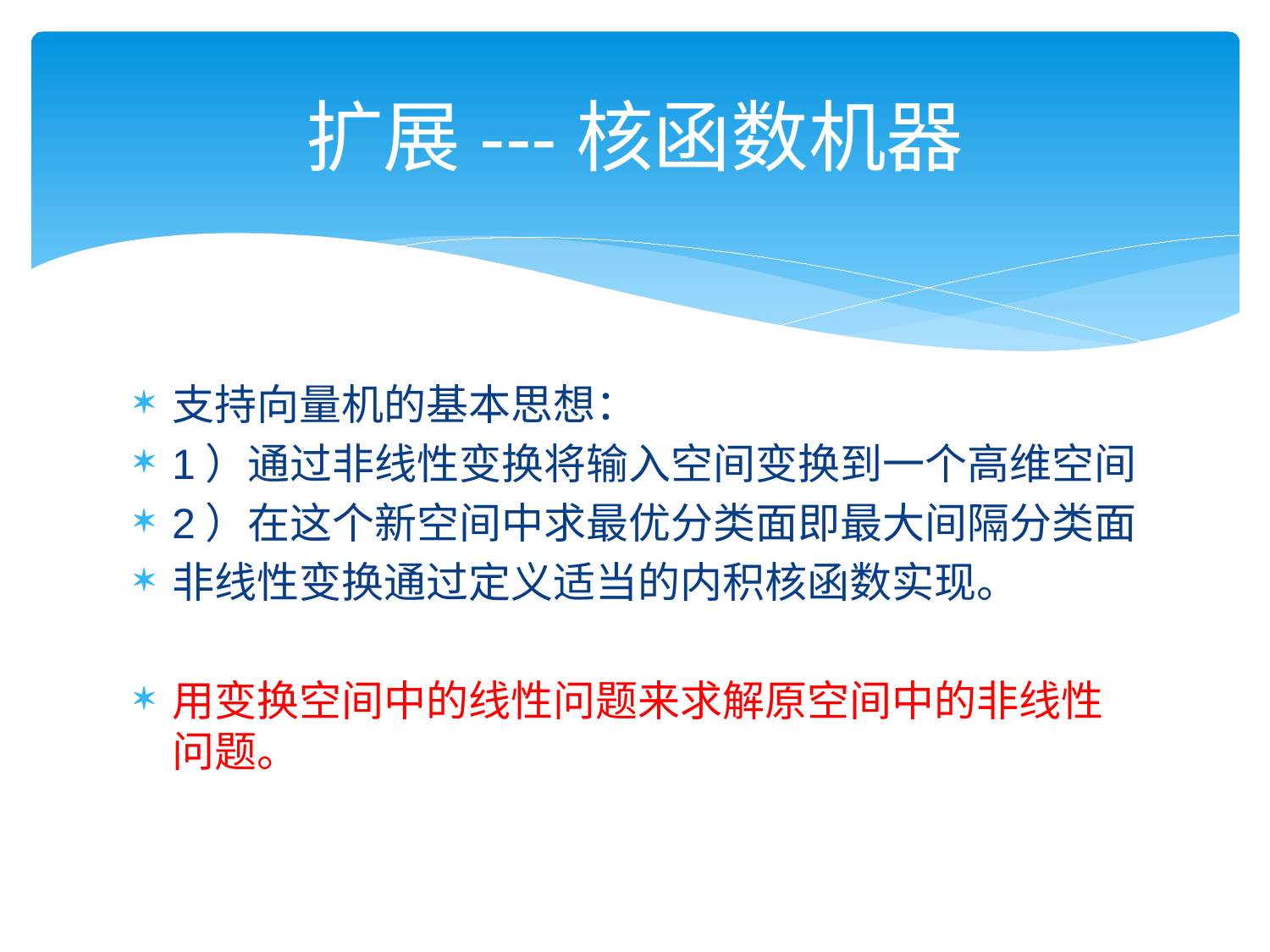

# 扩展---核函数机器
支持向量机的基本思想：
1）通过非线性变换将输入空间变换到一个高维空间
2）在这个新空间中求最优分类面即最大间隔分类面
非线性变换通过定义适当的内积核函数实现。

用变换空间中的线性问题来求解原空间中的非线性问题。